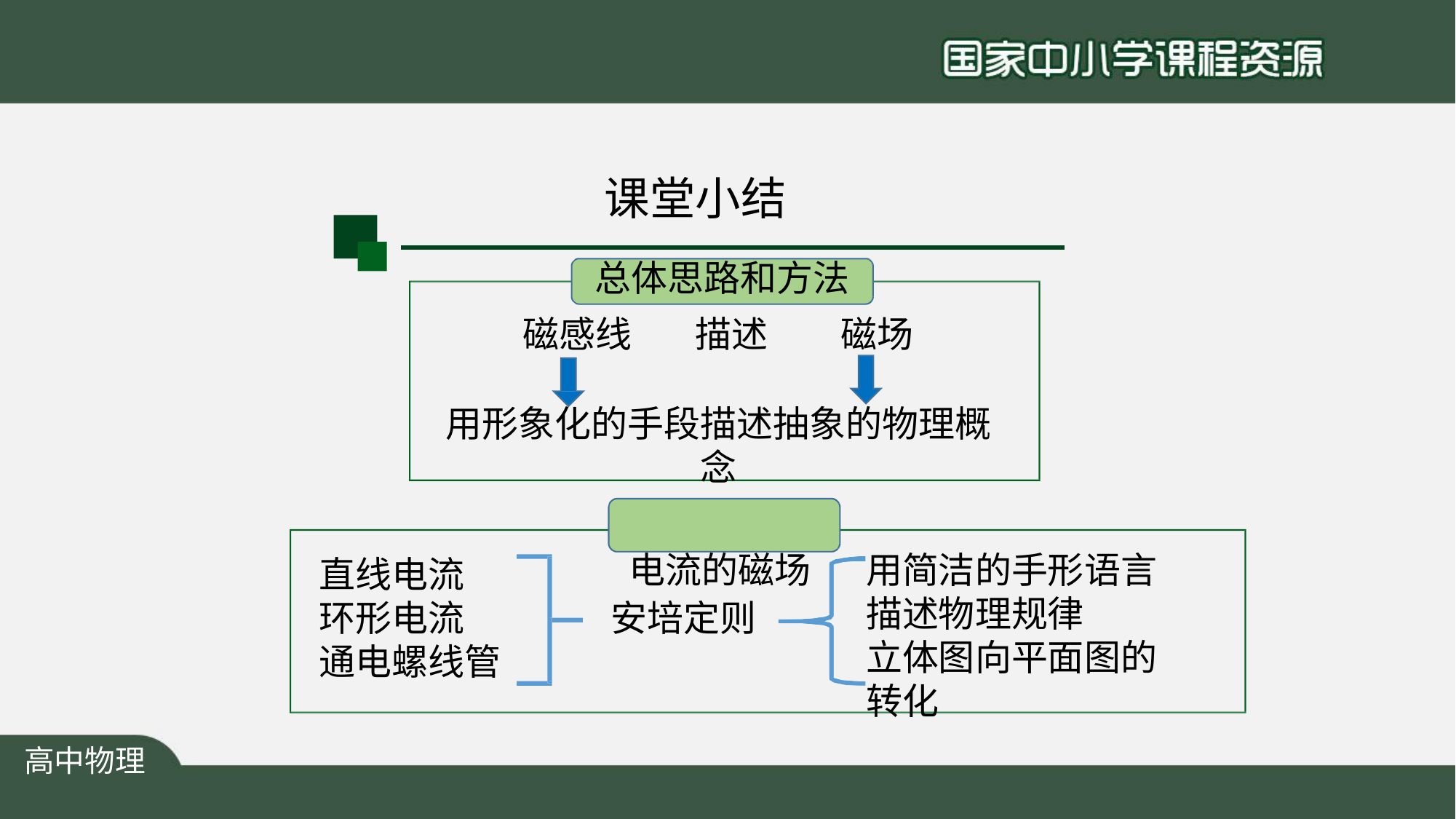

# 课堂小结

总体思路和方法
磁感线	描述	磁场

用形象化的手段描述抽象的物理概念

电流的磁场

用简洁的手形语言 描述物理规律
立体图向平面图的转化
直线电流 环形电流 通电螺线管

安培定则
高中物理